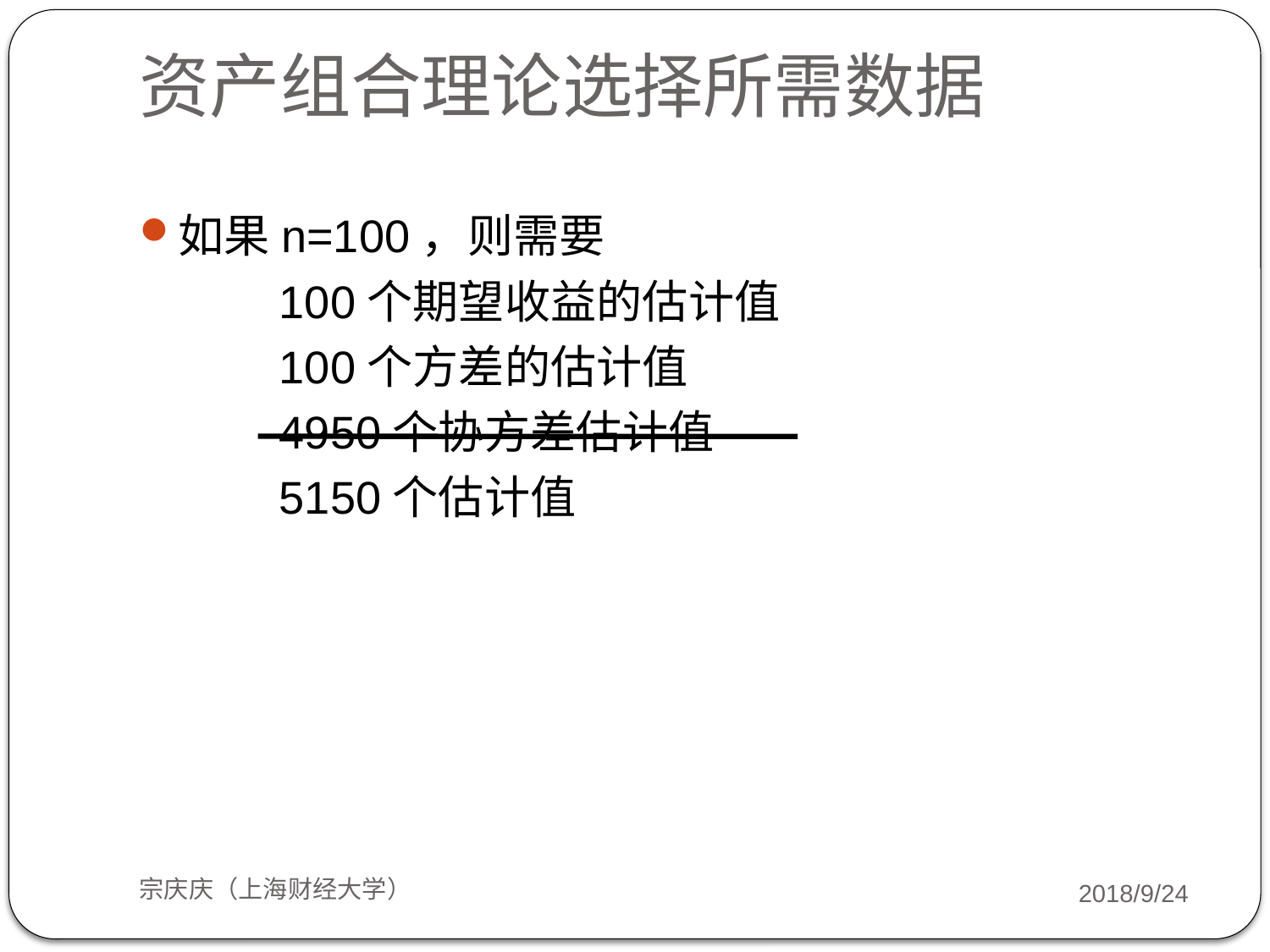

# 资产组合理论选择所需数据
如果n=100，则需要
           100个期望收益的估计值
           100个方差的估计值
           4950个协方差估计值
           5150个估计值

宗庆庆（上海财经大学）
2018/9/24